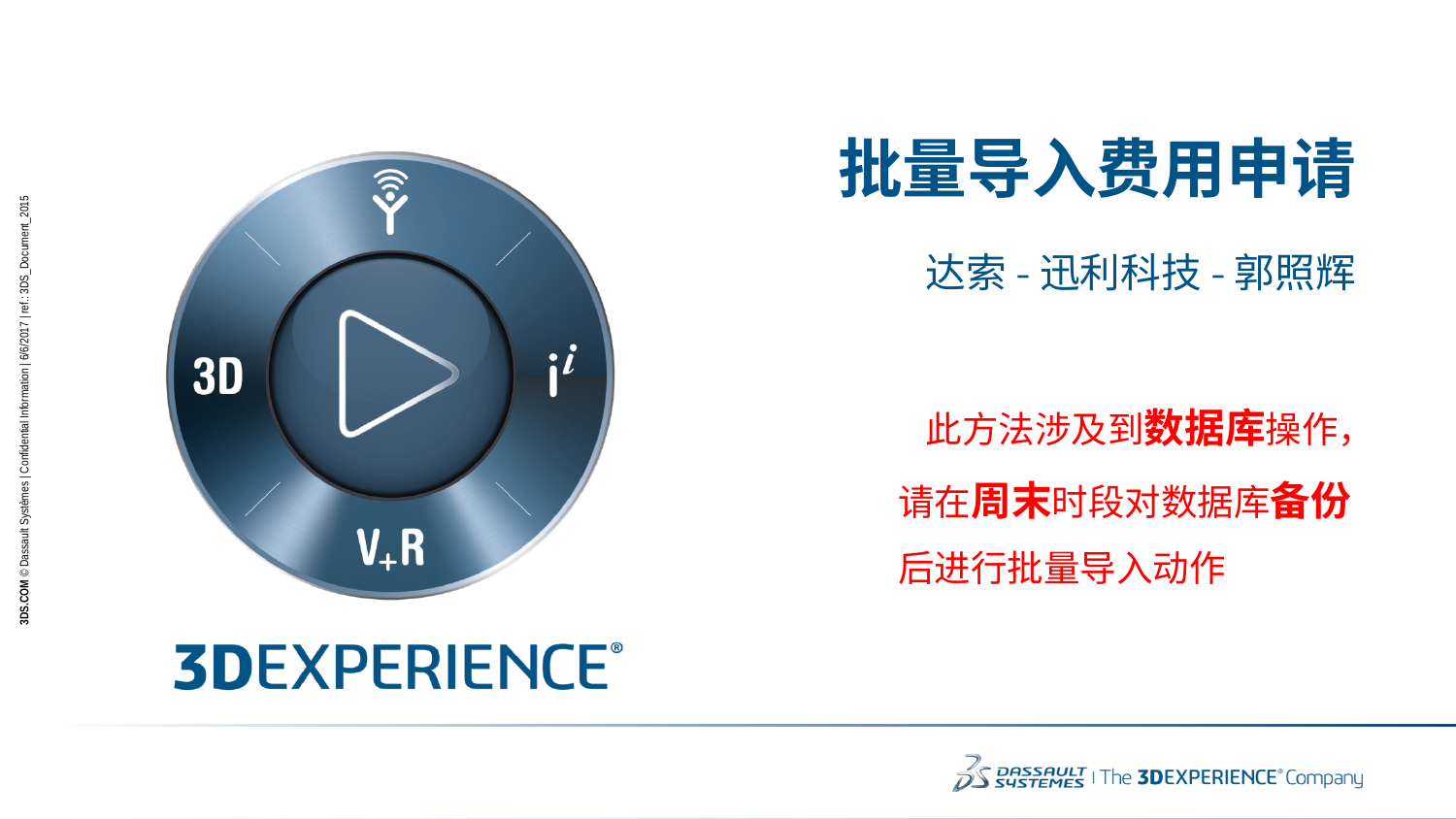

# 批量导入费用申请
达索-迅利科技-郭照辉
此方法涉及到数据库操作，请在周末时段对数据库备份后进行批量导入动作